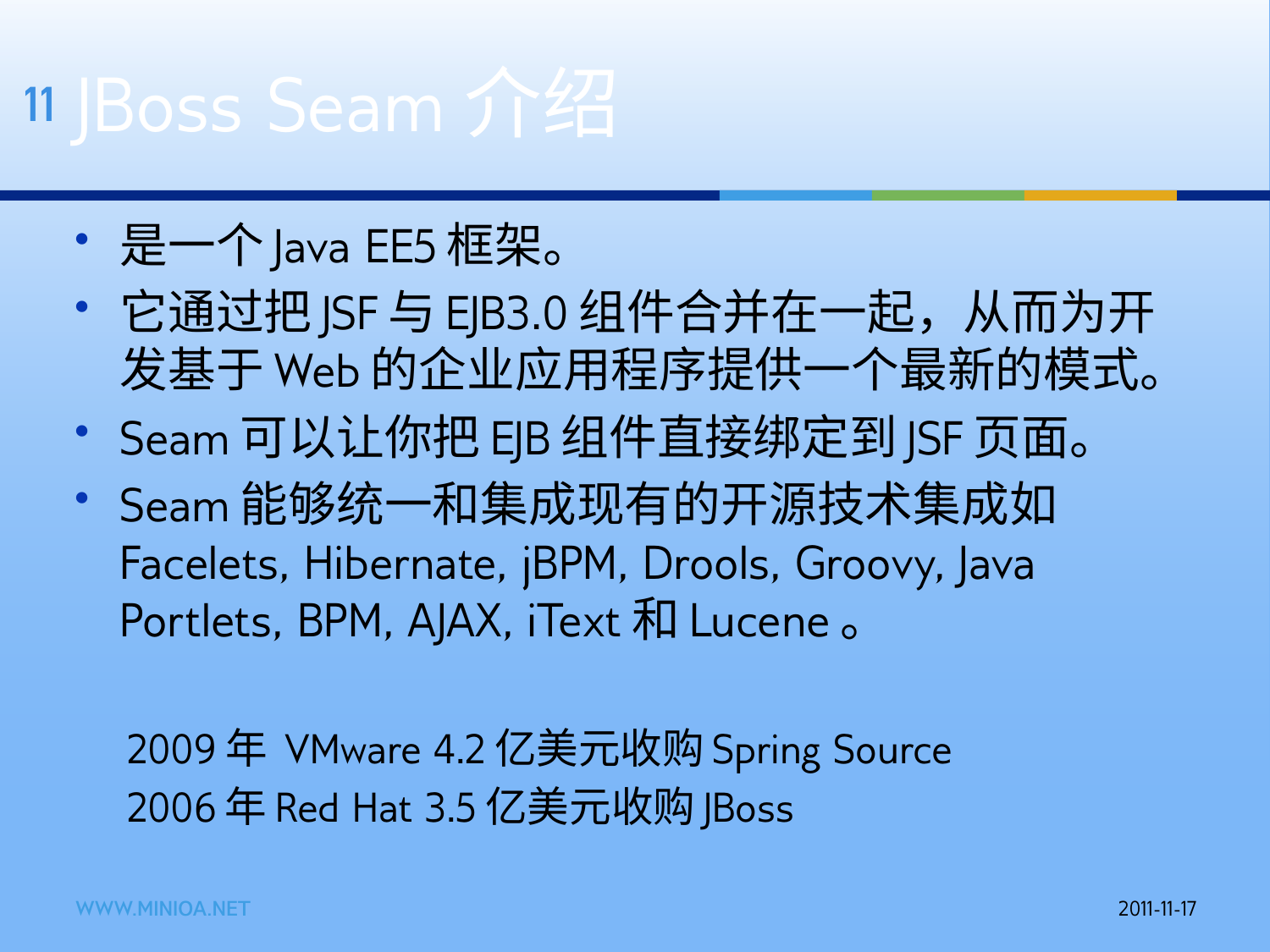

# JBoss Seam介绍
11
是一个Java EE5框架。
它通过把JSF与EJB3.0组件合并在一起，从而为开发基于Web的企业应用程序提供一个最新的模式。
Seam可以让你把EJB组件直接绑定到JSF页面。
Seam能够统一和集成现有的开源技术集成如Facelets, Hibernate, jBPM, Drools, Groovy, Java Portlets, BPM, AJAX, iText和Lucene。

2009年 VMware 4.2亿美元收购Spring Source
2006年Red Hat 3.5亿美元收购JBoss

www.minioa.net
2011-11-17